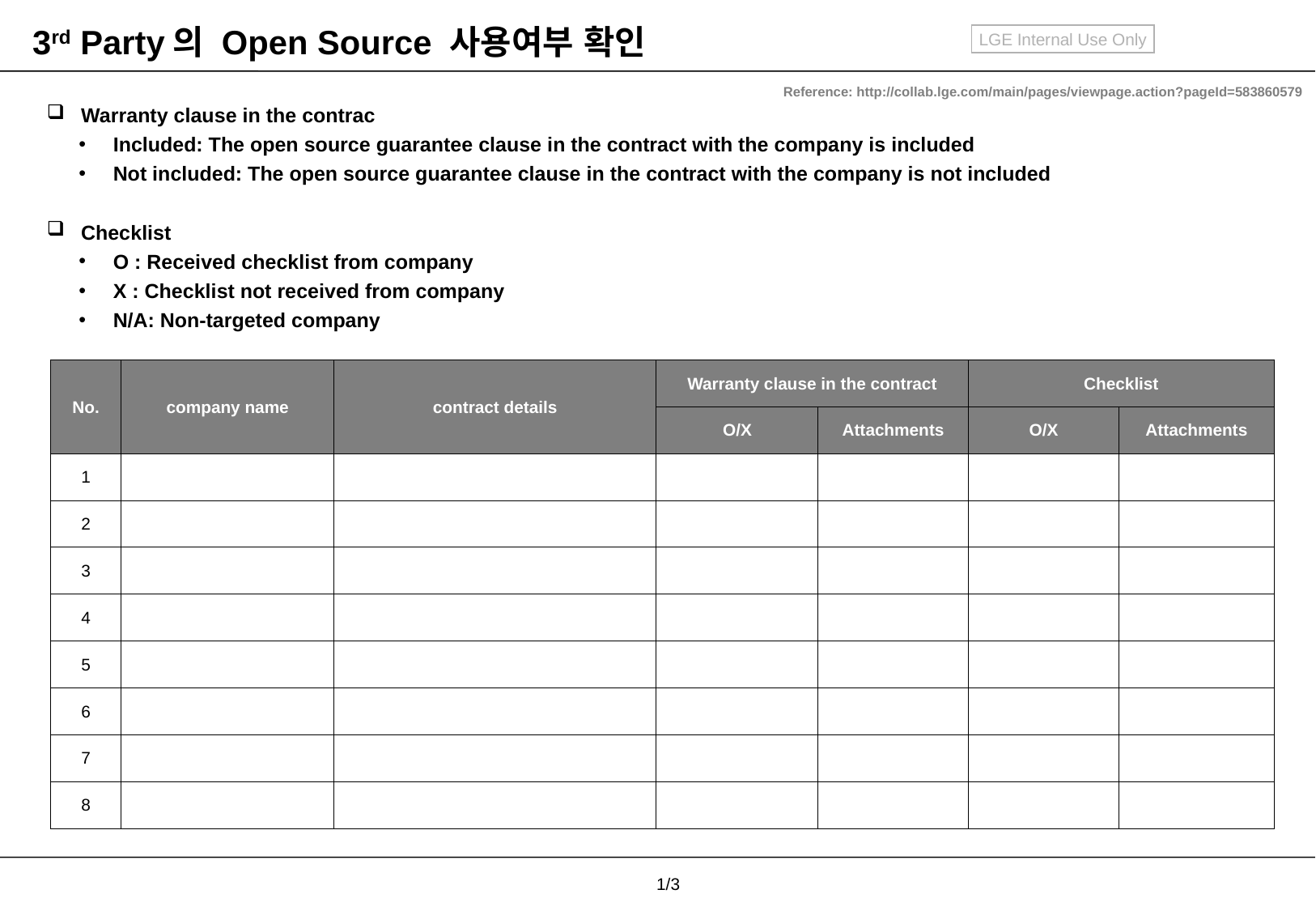

3rd Party의 Open Source 사용여부 확인
Reference: http://collab.lge.com/main/pages/viewpage.action?pageId=583860579
 Warranty clause in the contrac
 Included: The open source guarantee clause in the contract with the company is included
 Not included: The open source guarantee clause in the contract with the company is not included

 Checklist
 O : Received checklist from company
 X : Checklist not received from company
 N/A: Non-targeted company
| No. | company name | contract details | Warranty clause in the contract |  | Checklist |  |
| --- | --- | --- | --- | --- | --- | --- |
|  |  |  | O/X | Attachments | O/X | Attachments |
| 1 |  |  |  |  |  |  |
| 2 |  |  |  |  |  |  |
| 3 |  |  |  |  |  |  |
| 4 |  |  |  |  |  |  |
| 5 |  |  |  |  |  |  |
| 6 |  |  |  |  |  |  |
| 7 |  |  |  |  |  |  |
| 8 |  |  |  |  |  |  |
1/3